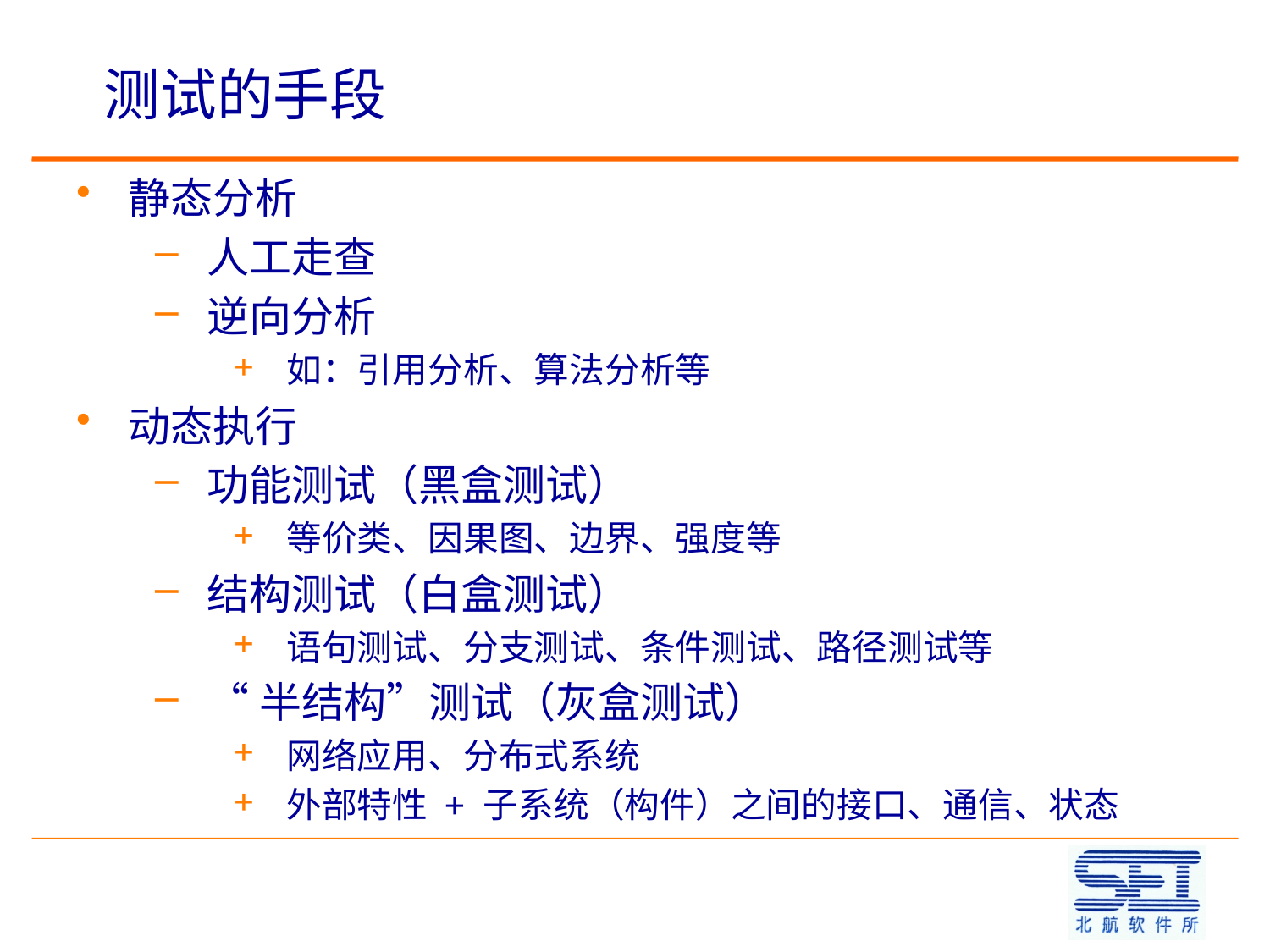

# 测试的手段
静态分析
人工走查
逆向分析
如：引用分析、算法分析等
动态执行
功能测试（黑盒测试）
等价类、因果图、边界、强度等
结构测试（白盒测试）
语句测试、分支测试、条件测试、路径测试等
“半结构”测试（灰盒测试）
网络应用、分布式系统
外部特性 + 子系统（构件）之间的接口、通信、状态